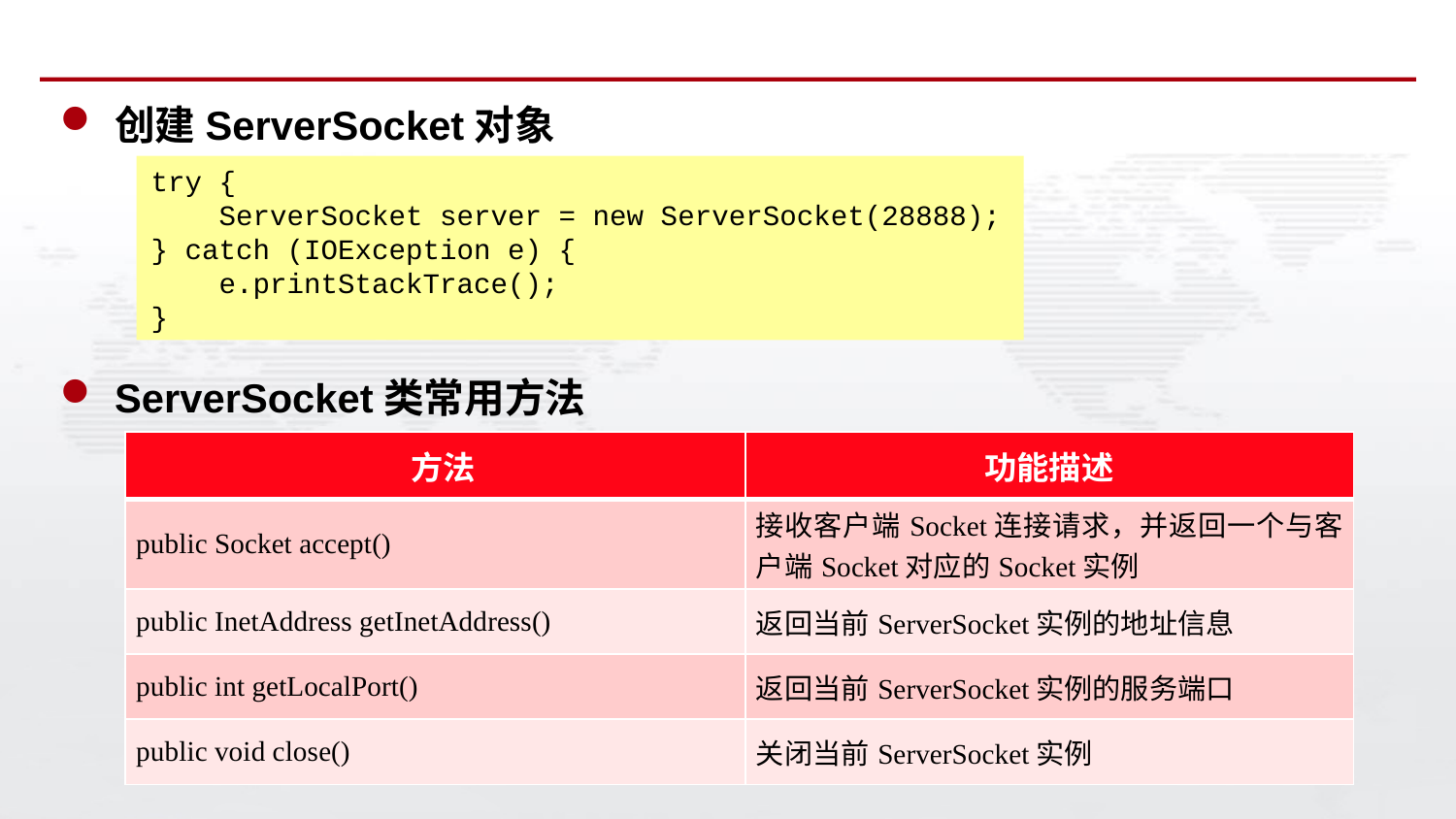

#
创建ServerSocket对象
try {
    ServerSocket server = new ServerSocket(28888);
} catch (IOException e) {
    e.printStackTrace();
}
ServerSocket类常用方法
| 方法 | 功能描述 |
| --- | --- |
| public Socket accept() | 接收客户端Socket连接请求，并返回一个与客户端Socket对应的Socket实例 |
| public InetAddress getInetAddress() | 返回当前ServerSocket实例的地址信息 |
| public int getLocalPort() | 返回当前ServerSocket实例的服务端口 |
| public void close() | 关闭当前ServerSocket实例 |